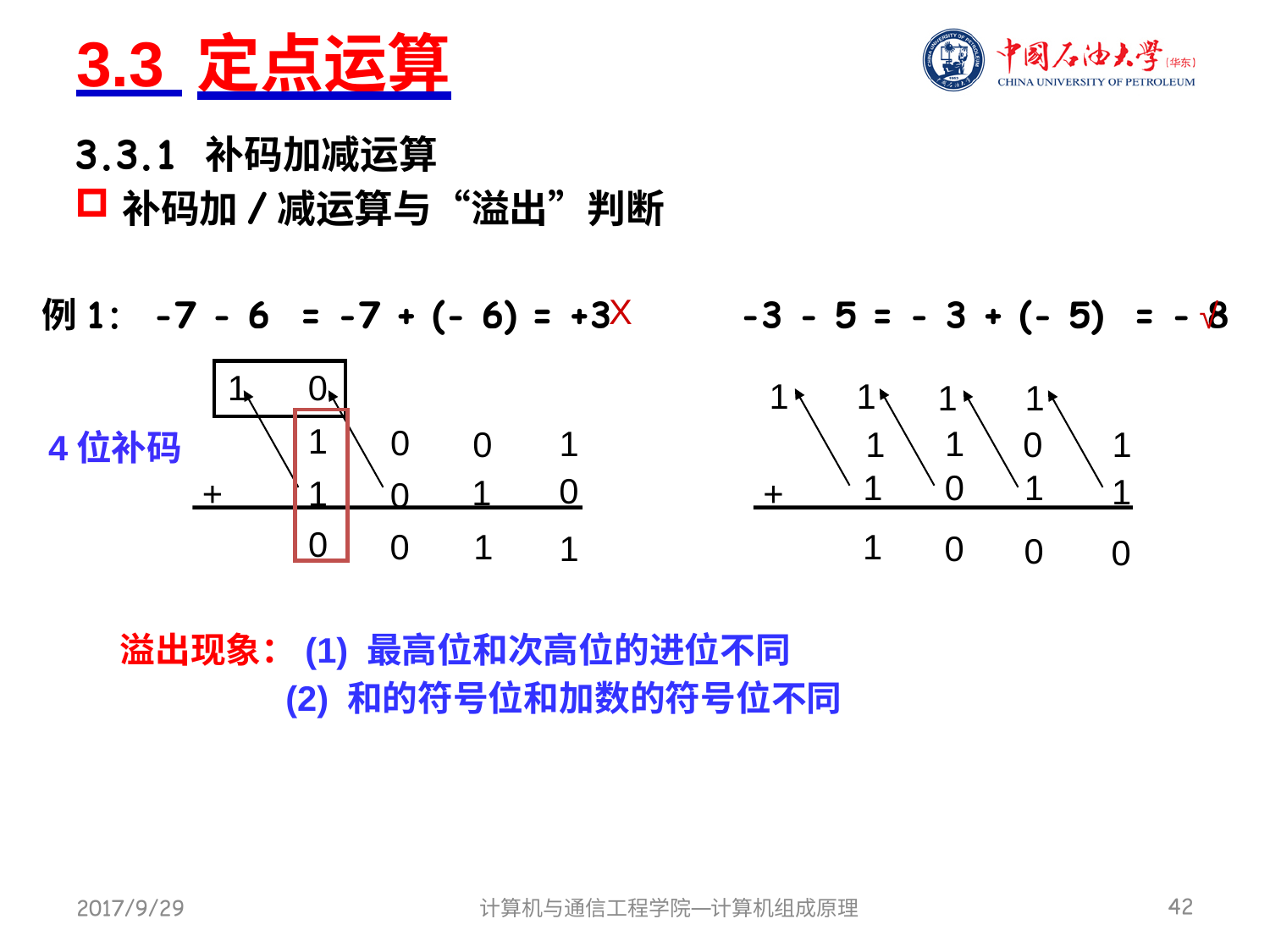

# 3.3 定点运算
3.3.1 补码加减运算
补码加/减运算与“溢出”判断
X
例1:  -7 - 6  = -7 + (- 6) = +3	 -3 - 5 = - 3 + (- 5)  = - 8
√
1
0

1
1

1
1

1
4位补码
0
1
1
1
1
0
0
0
1
1
0
1
1
+
1
+
0

0
0
1
1
1
0
0
0
溢出现象：(1) 最高位和次高位的进位不同
                 (2) 和的符号位和加数的符号位不同
2017/9/29
计算机与通信工程学院—计算机组成原理
42